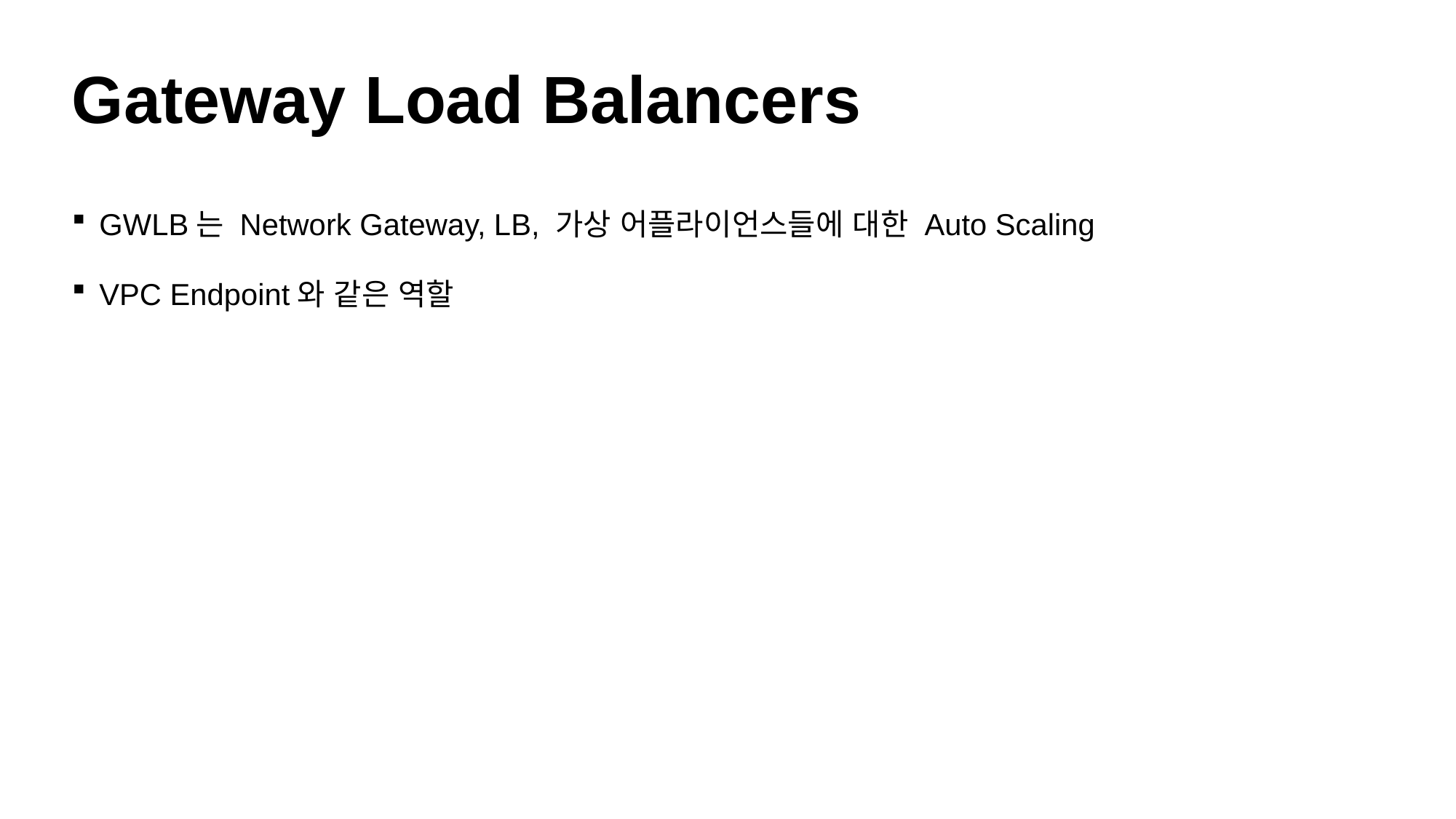

# Gateway Load Balancers
GWLB는 Network Gateway, LB, 가상 어플라이언스들에 대한 Auto Scaling
VPC Endpoint와 같은 역할